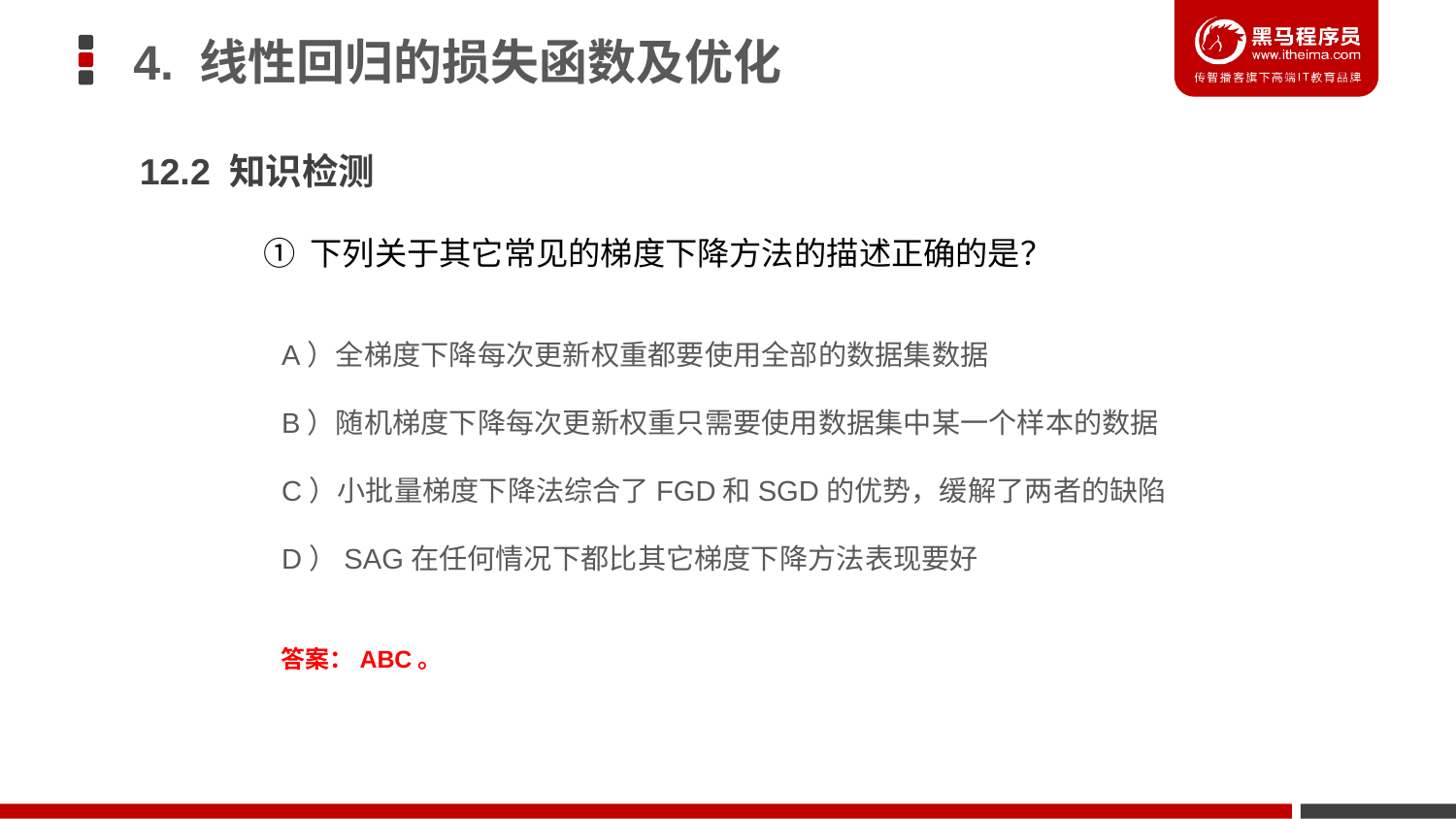

4. 线性回归的损失函数及优化
12.2 知识检测
① 下列关于其它常见的梯度下降方法的描述正确的是？
A）全梯度下降每次更新权重都要使用全部的数据集数据

B）随机梯度下降每次更新权重只需要使用数据集中某一个样本的数据

C）小批量梯度下降法综合了FGD和SGD的优势，缓解了两者的缺陷

D）SAG在任何情况下都比其它梯度下降方法表现要好
答案：ABC。